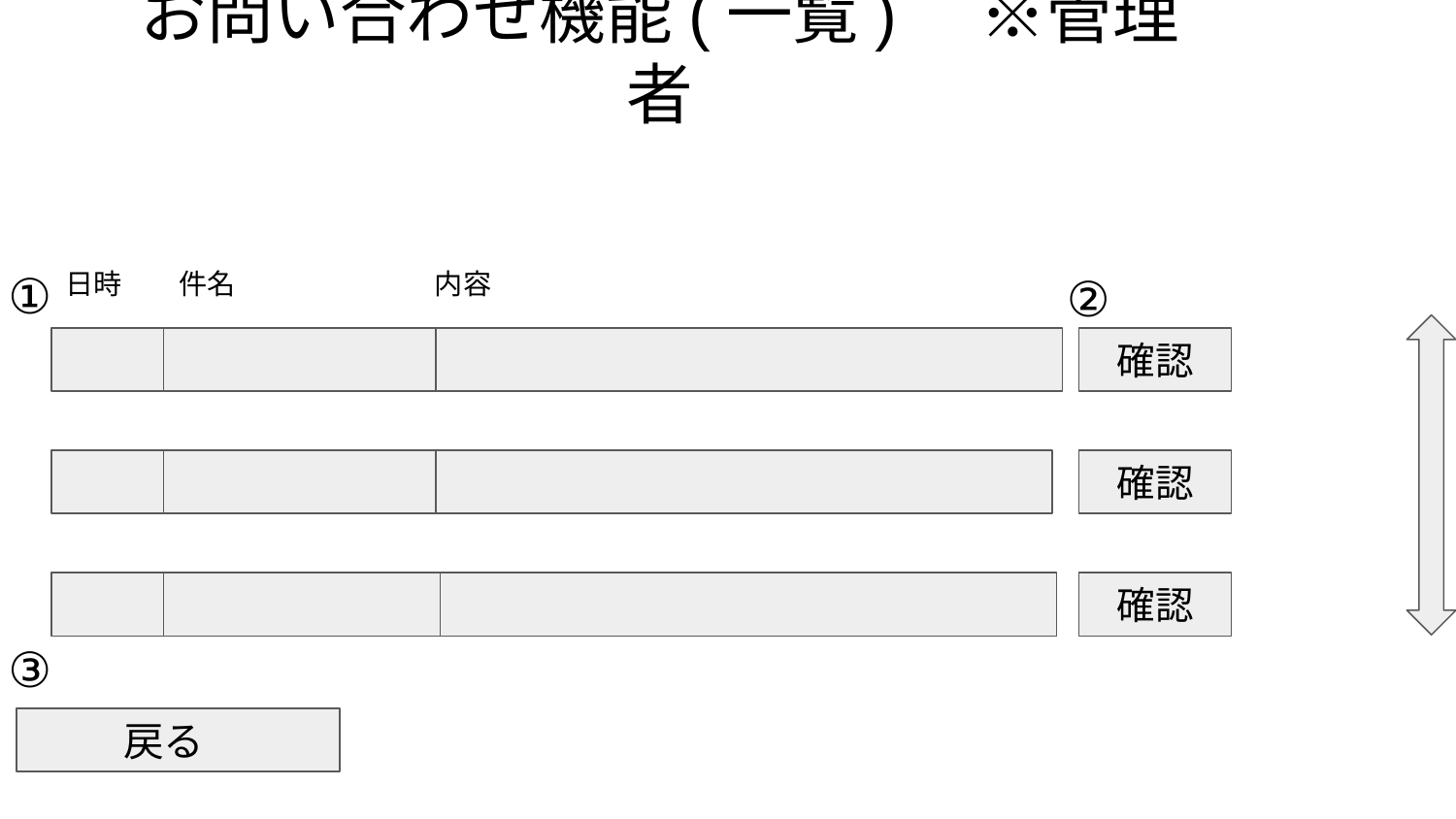

ページ
# お問い合わせ機能(一覧)　※管理者
日時　　件名　　　　　　　内容
①
②

確認
確認

確認

③
戻る